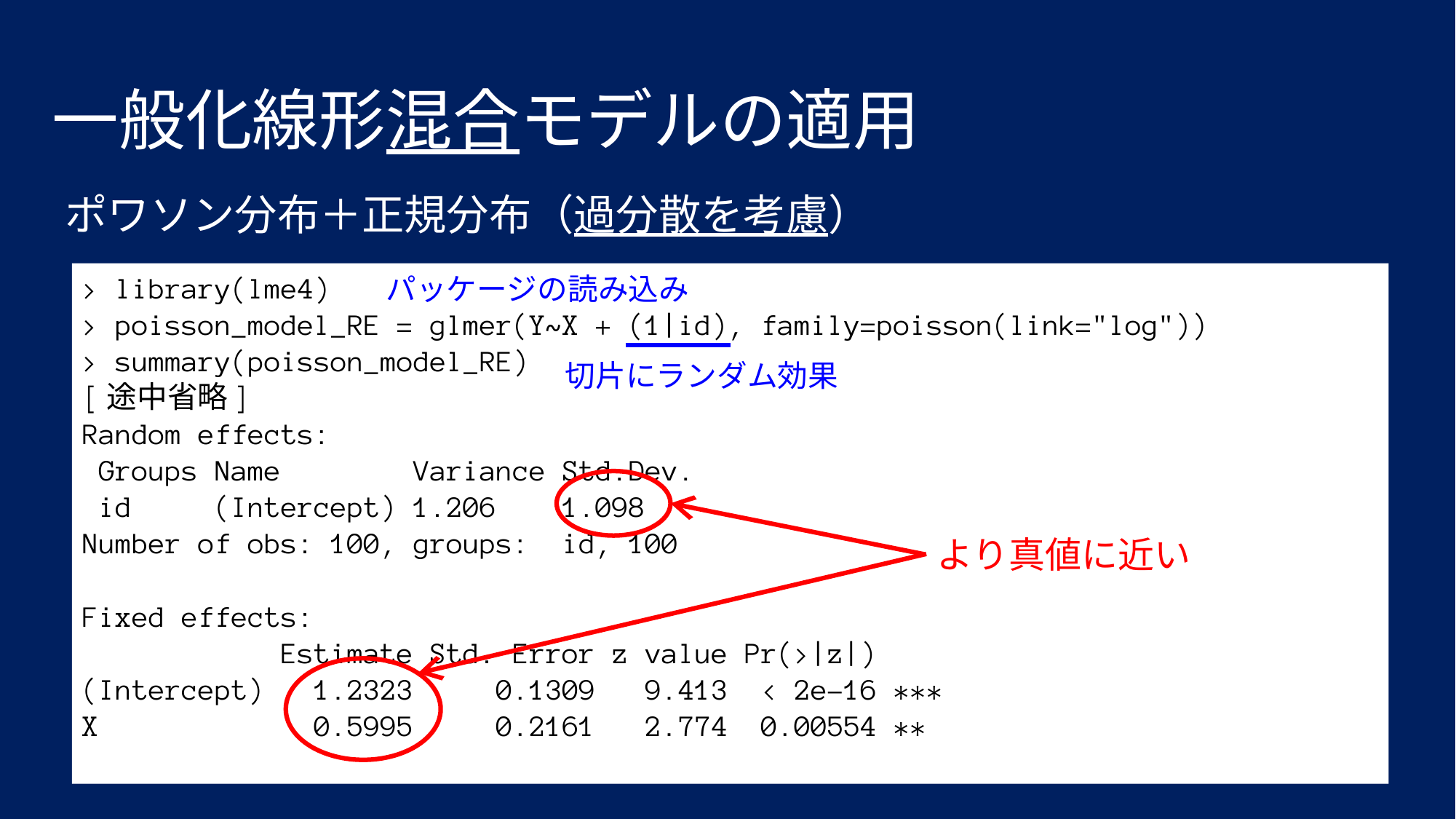

一般化線形混合モデルの適用
ポワソン分布＋正規分布（過分散を考慮）
> library(lme4)
> poisson_model_RE = glmer(Y~X + (1|id), family=poisson(link="log"))
> summary(poisson_model_RE)
[途中省略]
Random effects:
 Groups Name        Variance Std.Dev.
 id     (Intercept) 1.206    1.098
Number of obs: 100, groups:  id, 100

Fixed effects:
            Estimate Std. Error z value Pr(>|z|)
(Intercept)   1.2323     0.1309   9.413  < 2e-16 ***
X             0.5995     0.2161   2.774  0.00554 **

パッケージの読み込み
切片にランダム効果

より真値に近い